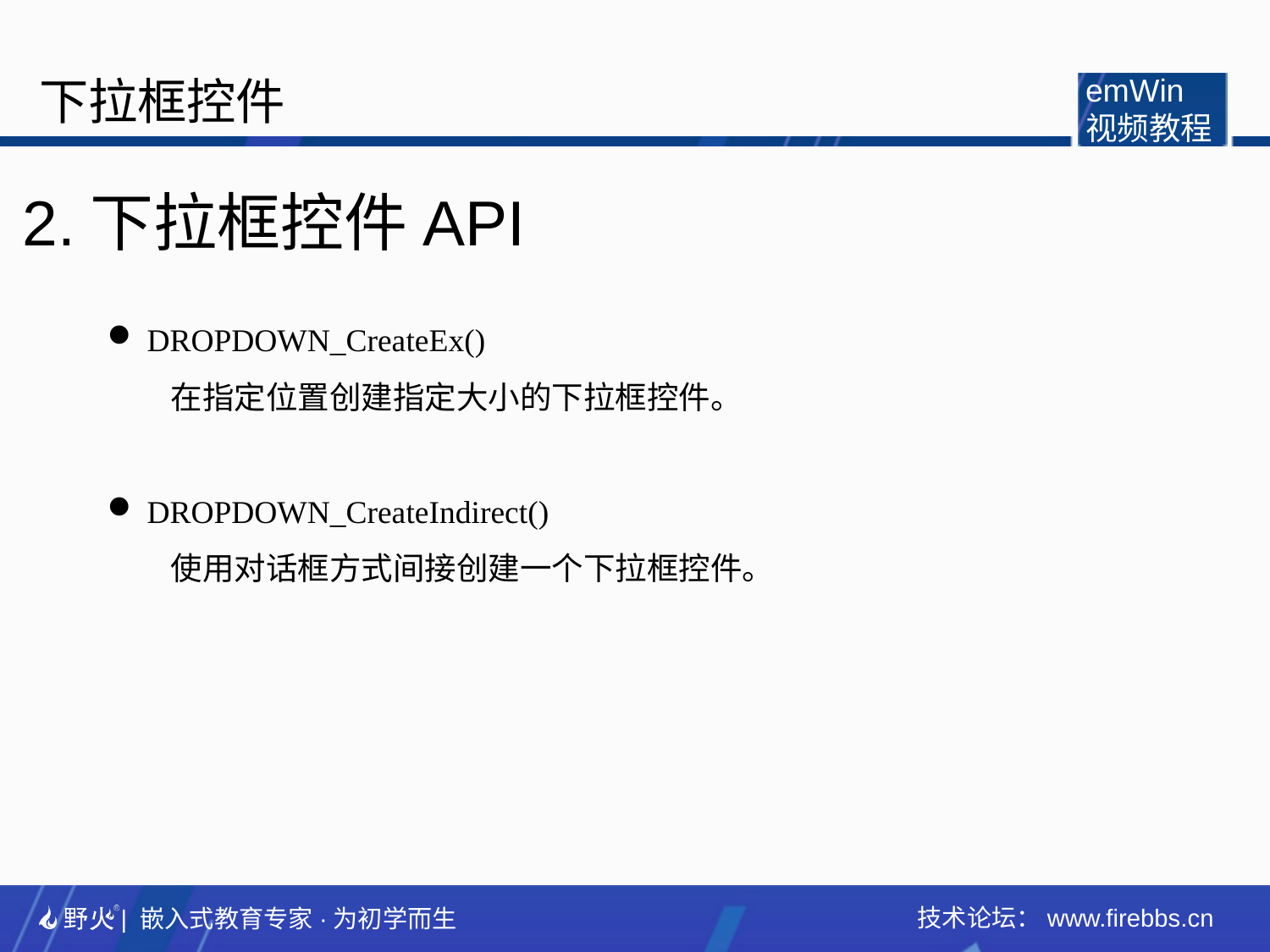

下拉框控件
emWin
视频教程
2.下拉框控件API
DROPDOWN_CreateEx()
在指定位置创建指定大小的下拉框控件。

DROPDOWN_CreateIndirect()
使用对话框方式间接创建一个下拉框控件。